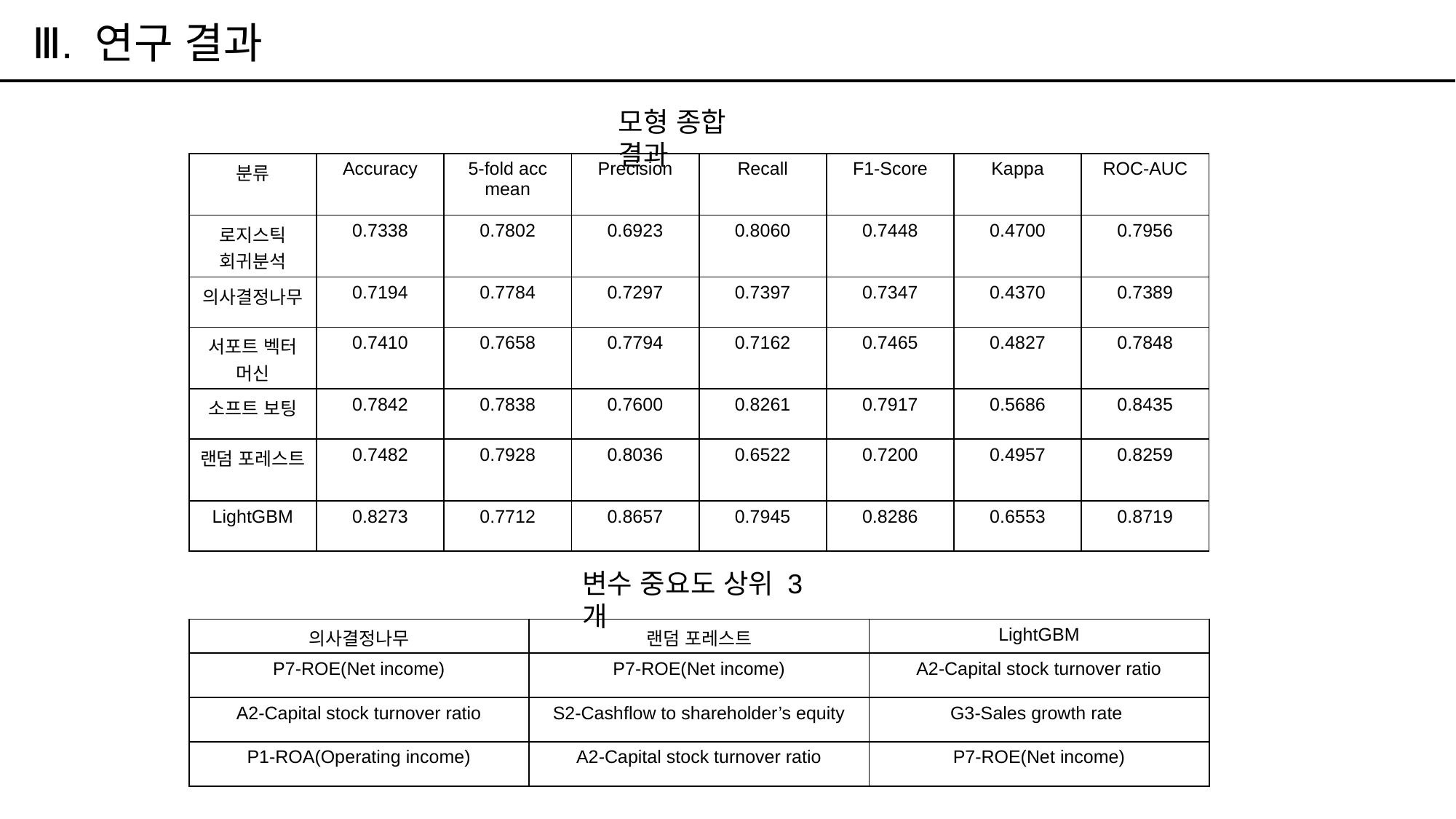

Ⅲ. 연구 결과
모형 종합 결과
| 분류 | Accuracy | 5-fold acc mean | Precision | Recall | F1-Score | Kappa | ROC-AUC |
| --- | --- | --- | --- | --- | --- | --- | --- |
| 로지스틱 회귀분석 | 0.7338 | 0.7802 | 0.6923 | 0.8060 | 0.7448 | 0.4700 | 0.7956 |
| 의사결정나무 | 0.7194 | 0.7784 | 0.7297 | 0.7397 | 0.7347 | 0.4370 | 0.7389 |
| 서포트 벡터 머신 | 0.7410 | 0.7658 | 0.7794 | 0.7162 | 0.7465 | 0.4827 | 0.7848 |
| 소프트 보팅 | 0.7842 | 0.7838 | 0.7600 | 0.8261 | 0.7917 | 0.5686 | 0.8435 |
| 랜덤 포레스트 | 0.7482 | 0.7928 | 0.8036 | 0.6522 | 0.7200 | 0.4957 | 0.8259 |
| LightGBM | 0.8273 | 0.7712 | 0.8657 | 0.7945 | 0.8286 | 0.6553 | 0.8719 |
변수 중요도 상위 3개
| 의사결정나무 | 랜덤 포레스트 | LightGBM |
| --- | --- | --- |
| P7-ROE(Net income) | P7-ROE(Net income) | A2-Capital stock turnover ratio |
| A2-Capital stock turnover ratio | S2-Cashflow to shareholder’s equity | G3-Sales growth rate |
| P1-ROA(Operating income) | A2-Capital stock turnover ratio | P7-ROE(Net income) |